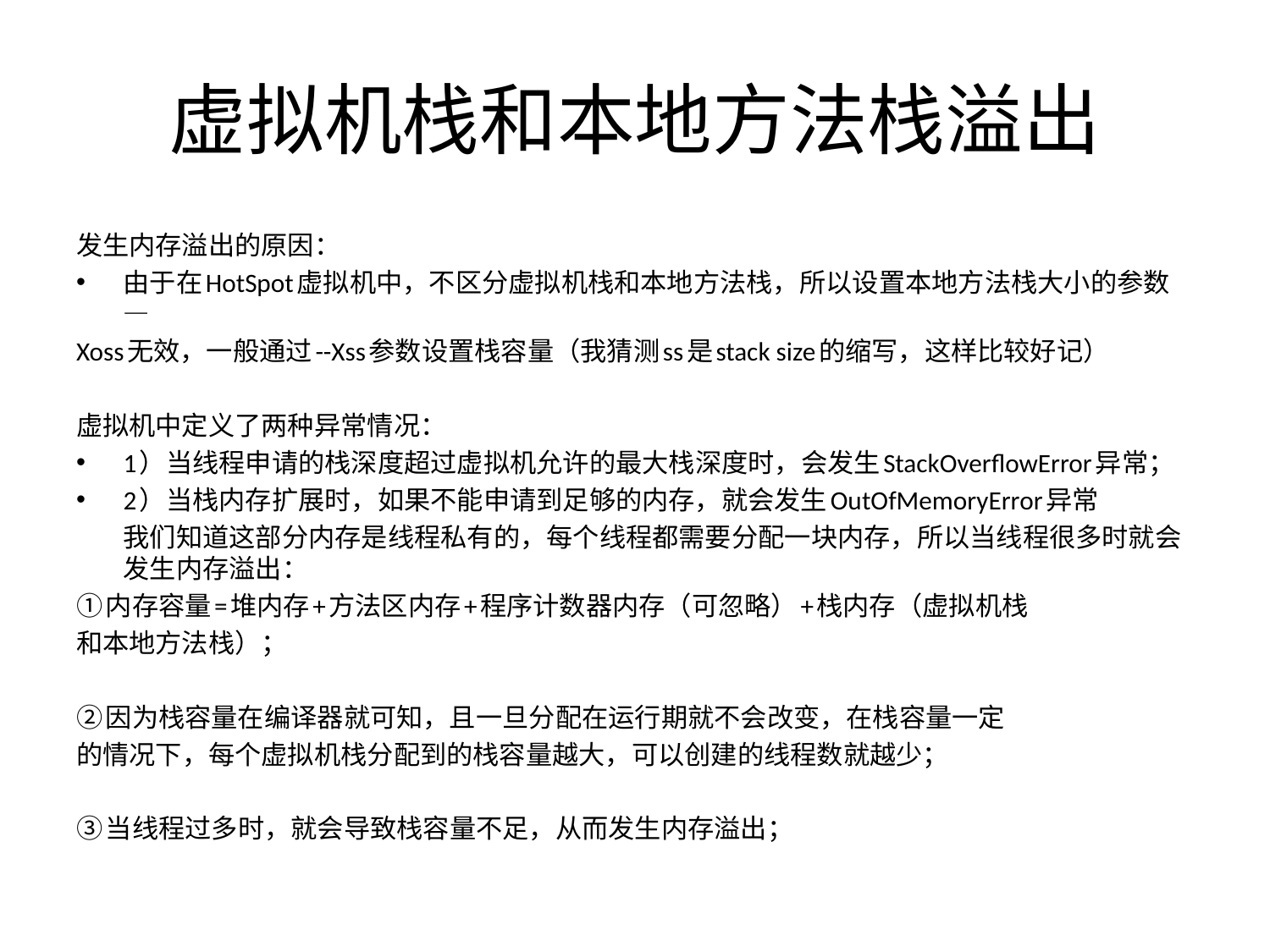

# 虚拟机栈和本地方法栈溢出
发生内存溢出的原因：
由于在HotSpot虚拟机中，不区分虚拟机栈和本地方法栈，所以设置本地方法栈大小的参数—
Xoss无效，一般通过--Xss参数设置栈容量（我猜测ss是stack size的缩写，这样比较好记）

虚拟机中定义了两种异常情况：
1）当线程申请的栈深度超过虚拟机允许的最大栈深度时，会发生StackOverflowError异常；
2）当栈内存扩展时，如果不能申请到足够的内存，就会发生OutOfMemoryError异常
	我们知道这部分内存是线程私有的，每个线程都需要分配一块内存，所以当线程很多时就会发生内存溢出：
①内存容量=堆内存+方法区内存+程序计数器内存（可忽略）+栈内存（虚拟机栈
和本地方法栈）；

②因为栈容量在编译器就可知，且一旦分配在运行期就不会改变，在栈容量一定
的情况下，每个虚拟机栈分配到的栈容量越大，可以创建的线程数就越少；

③当线程过多时，就会导致栈容量不足，从而发生内存溢出；